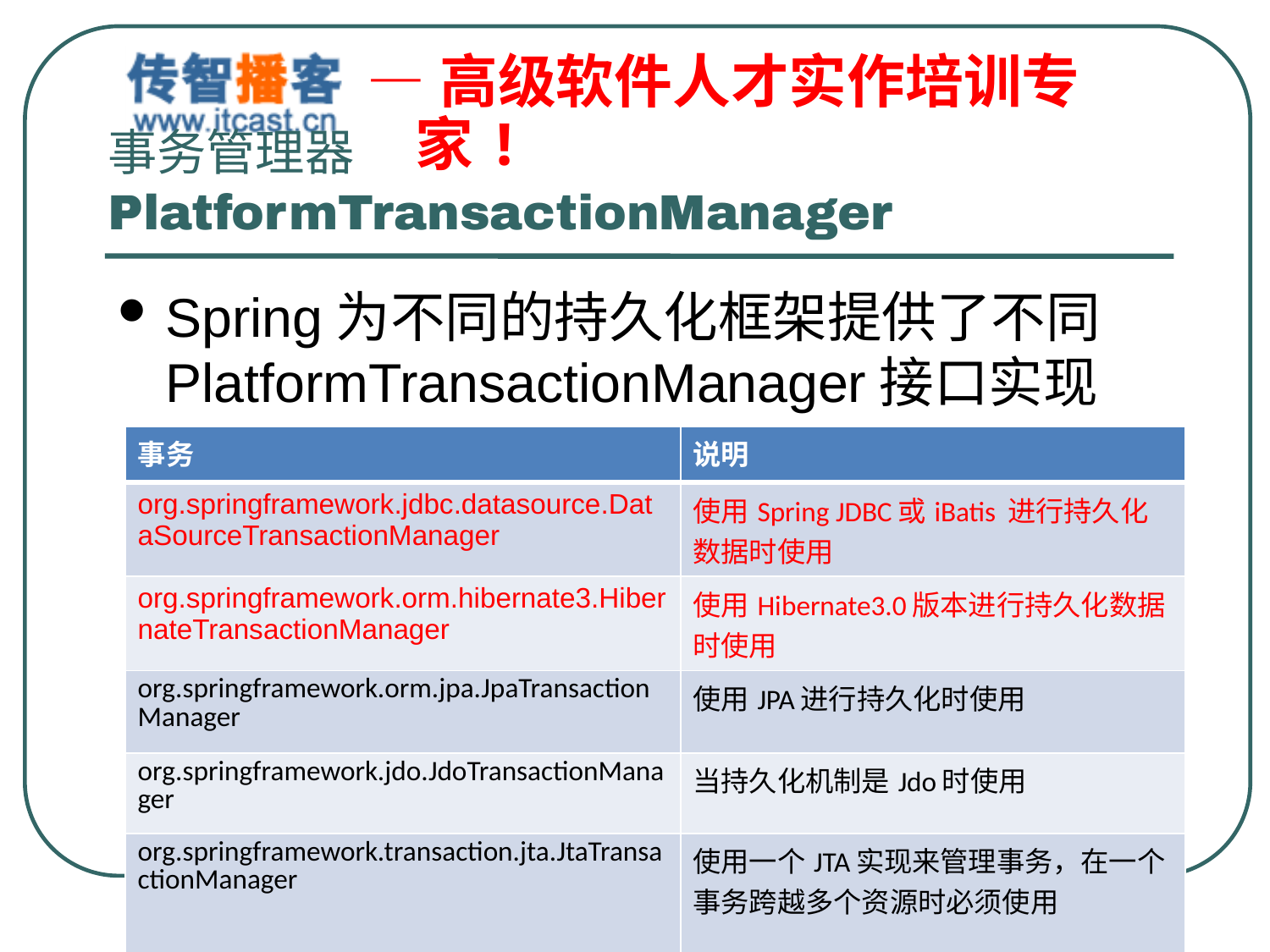

# 事务管理器PlatformTransactionManager
Spring为不同的持久化框架提供了不同PlatformTransactionManager接口实现
| 事务 | 说明 |
| --- | --- |
| org.springframework.jdbc.datasource.DataSourceTransactionManager | 使用Spring JDBC或iBatis 进行持久化数据时使用 |
| org.springframework.orm.hibernate3.HibernateTransactionManager | 使用Hibernate3.0版本进行持久化数据时使用 |
| org.springframework.orm.jpa.JpaTransactionManager | 使用JPA进行持久化时使用 |
| org.springframework.jdo.JdoTransactionManager | 当持久化机制是Jdo时使用 |
| org.springframework.transaction.jta.JtaTransactionManager | 使用一个JTA实现来管理事务，在一个事务跨越多个资源时必须使用 |
北京传智播客教育 www.itcast.cn